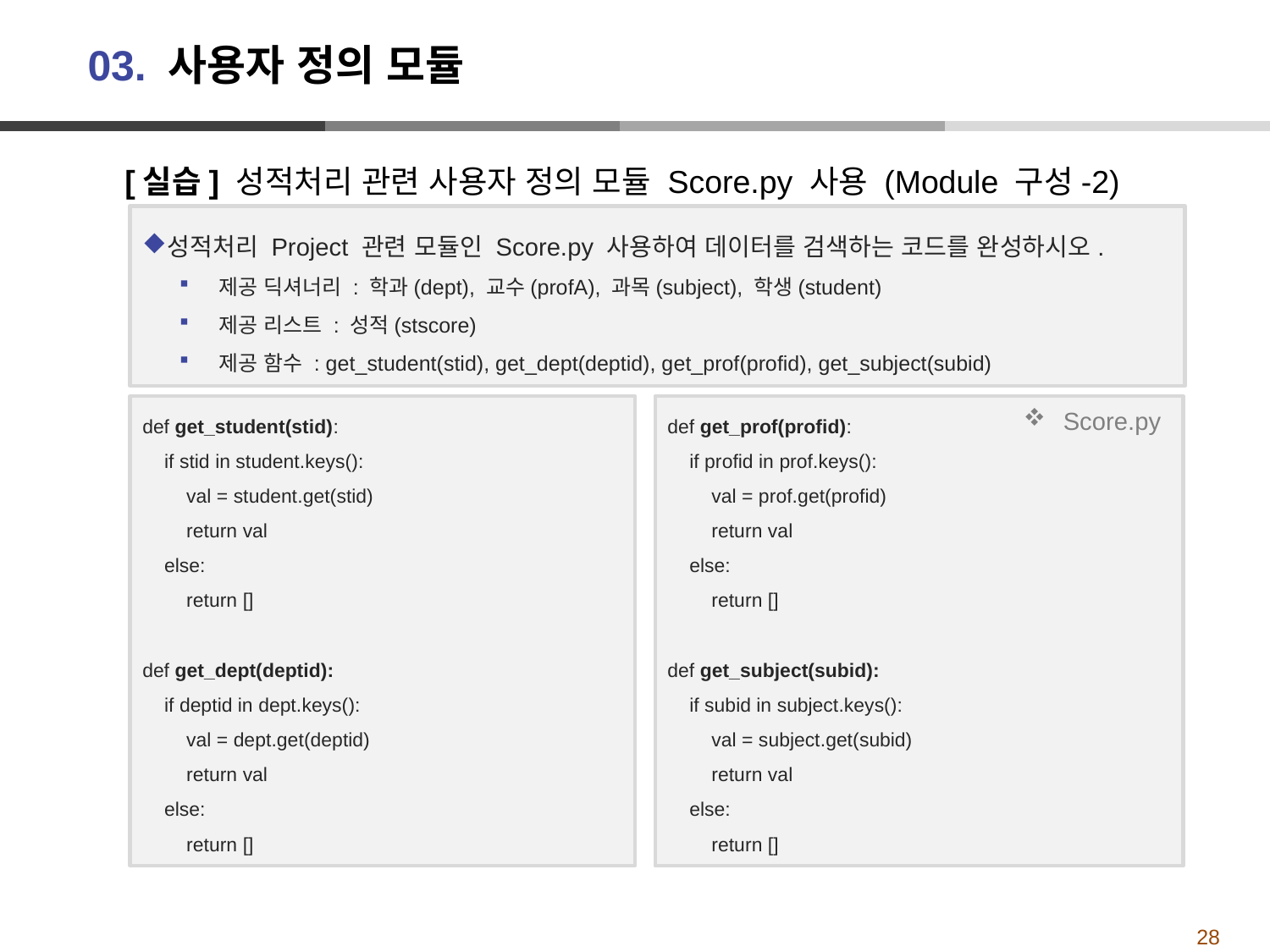

# 03. 사용자 정의 모듈
[실습] 성적처리 관련 사용자 정의 모듈 Score.py 사용 (Module 구성-2)
성적처리 Project 관련 모듈인 Score.py 사용하여 데이터를 검색하는 코드를 완성하시오.
제공 딕셔너리 : 학과(dept), 교수(profA), 과목(subject), 학생(student)
제공 리스트 : 성적(stscore)
제공 함수 : get_student(stid), get_dept(deptid), get_prof(profid), get_subject(subid)
Score.py
def get_student(stid):
    if stid in student.keys():
        val = student.get(stid)
        return val
    else:
        return []

def get_dept(deptid):
    if deptid in dept.keys():
        val = dept.get(deptid)
        return val
    else:
        return []
def get_prof(profid):
    if profid in prof.keys():
        val = prof.get(profid)
        return val
    else:
        return []

def get_subject(subid):
    if subid in subject.keys():
        val = subject.get(subid)
        return val
    else:
        return []